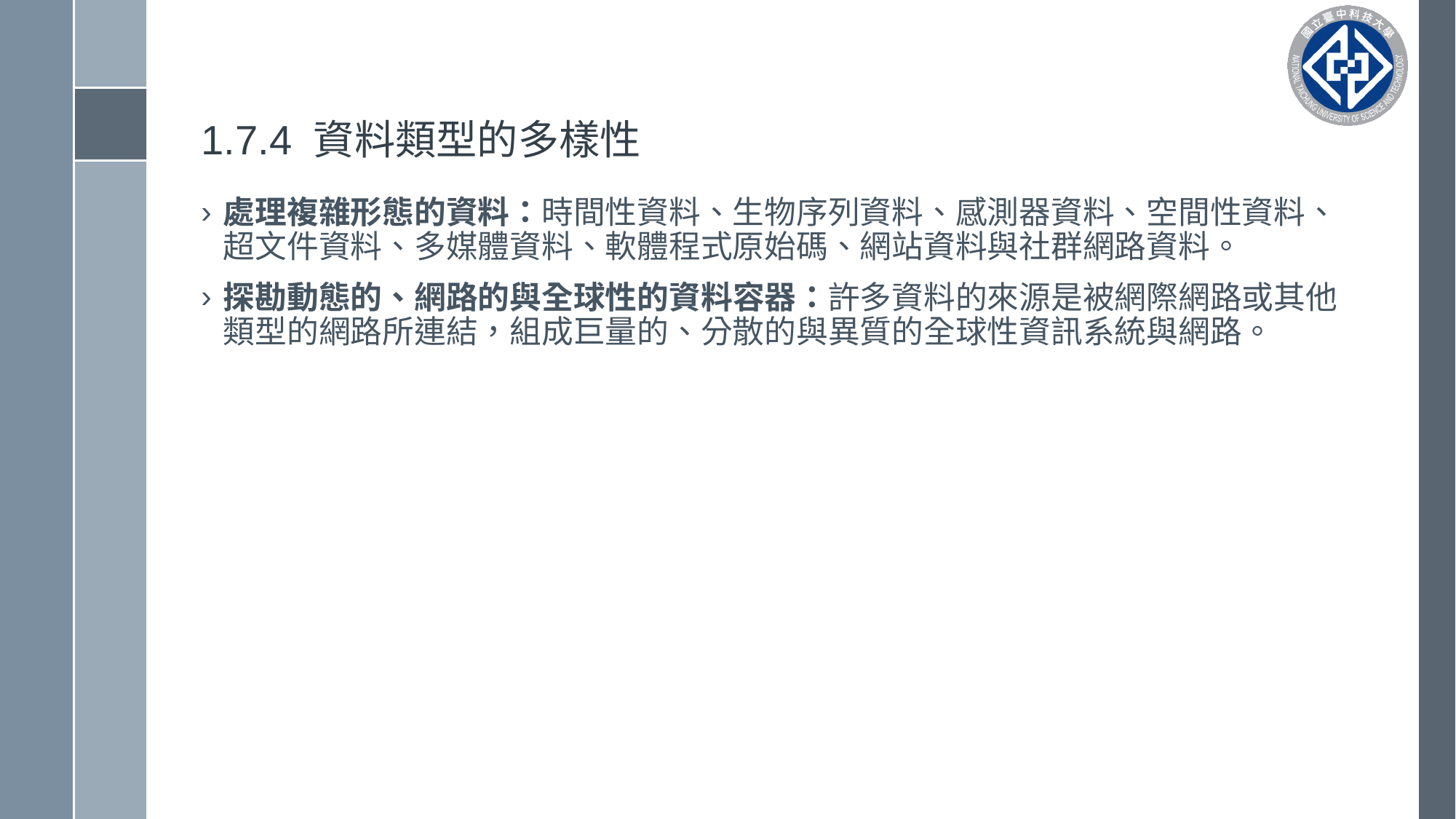

# 1.7.4 資料類型的多樣性
處理複雜形態的資料：時間性資料、生物序列資料、感測器資料、空間性資料、超文件資料、多媒體資料、軟體程式原始碼、網站資料與社群網路資料。
探勘動態的、網路的與全球性的資料容器：許多資料的來源是被網際網路或其他類型的網路所連結，組成巨量的、分散的與異質的全球性資訊系統與網路。